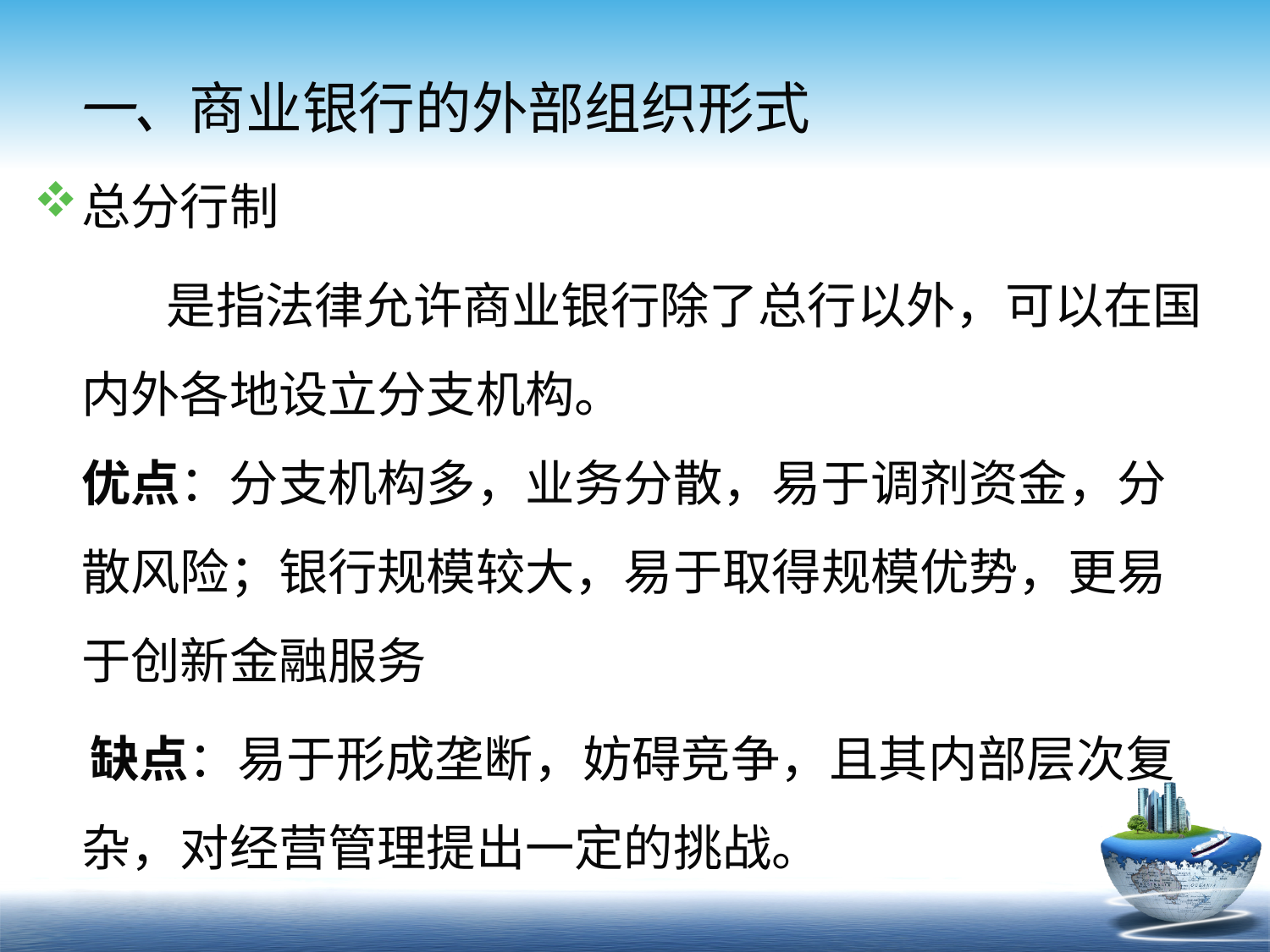

# 一、商业银行的外部组织形式
总分行制
           是指法律允许商业银行除了总行以外，可以在国内外各地设立分支机构。
优点：分支机构多，业务分散，易于调剂资金，分散风险；银行规模较大，易于取得规模优势，更易于创新金融服务
    缺点：易于形成垄断，妨碍竞争，且其内部层次复杂，对经营管理提出一定的挑战。